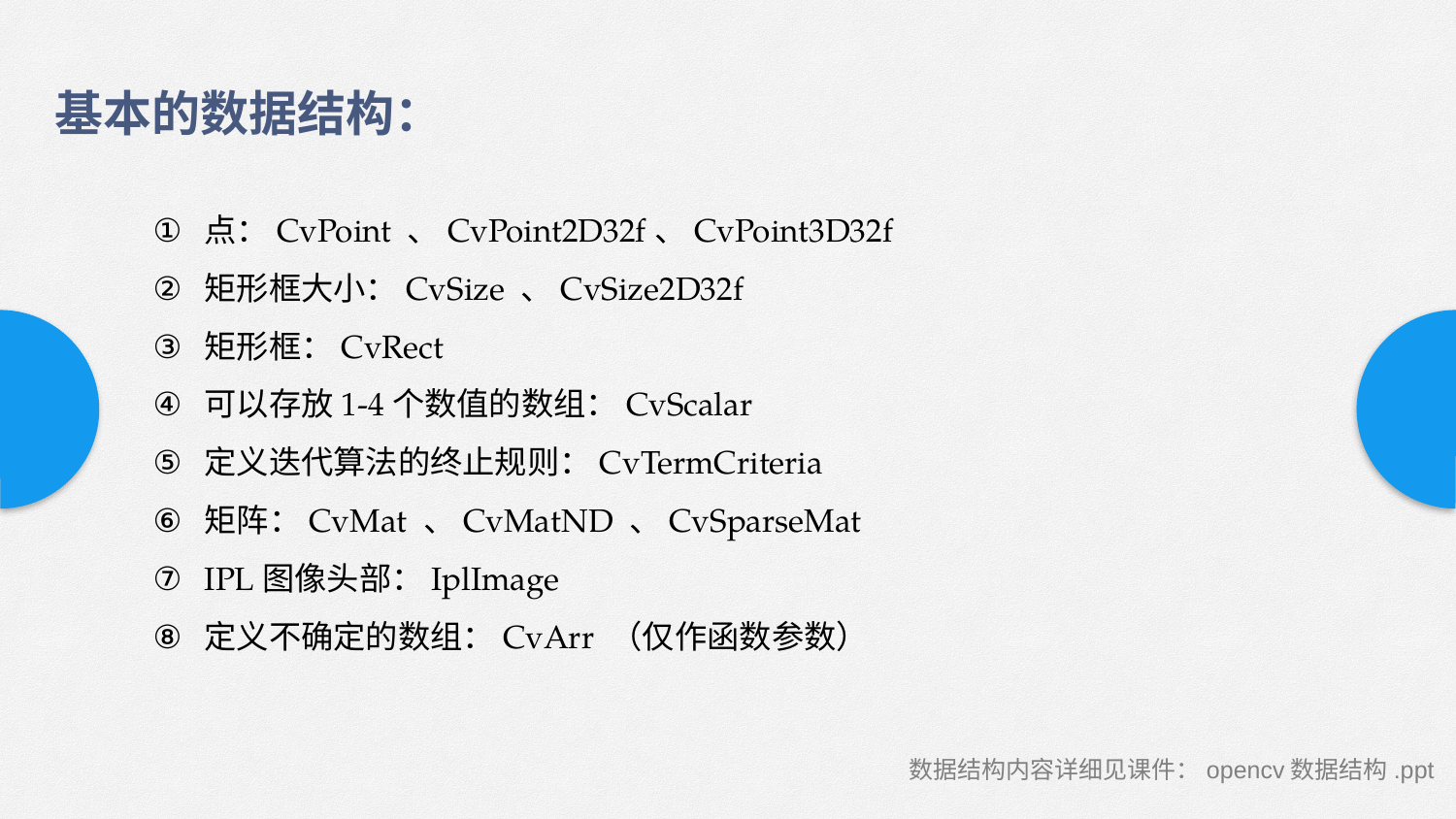

基本的数据结构：
点：CvPoint 、CvPoint2D32f、CvPoint3D32f
矩形框大小：CvSize 、CvSize2D32f
矩形框：CvRect
可以存放1-4个数值的数组：CvScalar
定义迭代算法的终止规则：CvTermCriteria
矩阵：CvMat 、CvMatND 、CvSparseMat
IPL图像头部：IplImage
定义不确定的数组：CvArr （仅作函数参数）
数据结构内容详细见课件：opencv数据结构.ppt